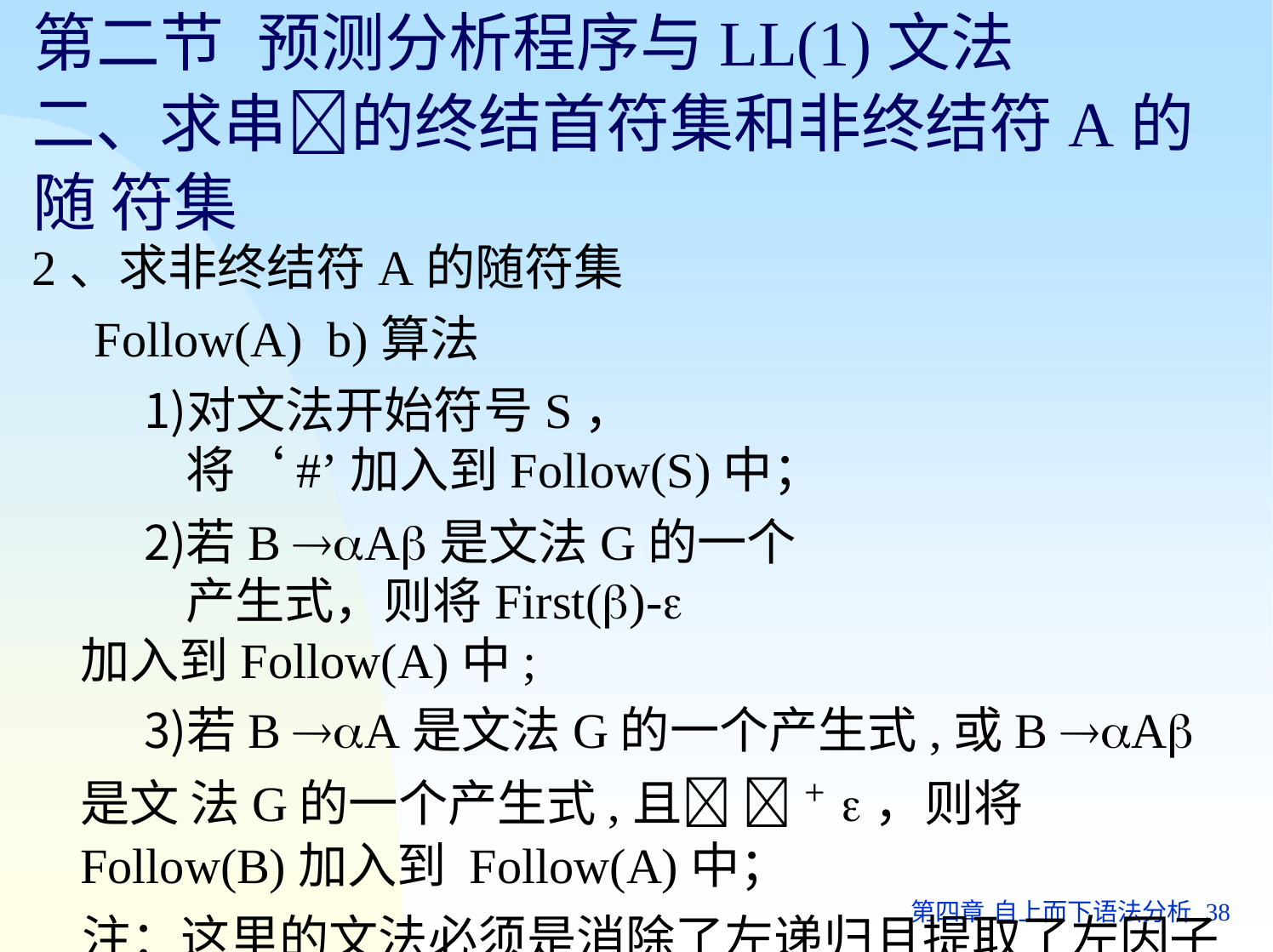

# 第二节	预测分析程序与LL(1)文法
二、求串α的终结首符集和非终结符A的随 符集
2、求非终结符A的随符集Follow(A)  b)算法
对文法开始符号S，将‘#’加入到Follow(S)中；
若B →αAβ是文法G的一个产生式，则将First(β)-ε
加入到Follow(A)中;
若B →αA是文法G的一个产生式,或B →αAβ是文 法G的一个产生式,且β →+ ε，则将Follow(B)加入到 Follow(A)中；
注：这里的文法必须是消除了左递归且提取了左因子 后的文法。
第四章 自上而下语法分析 38